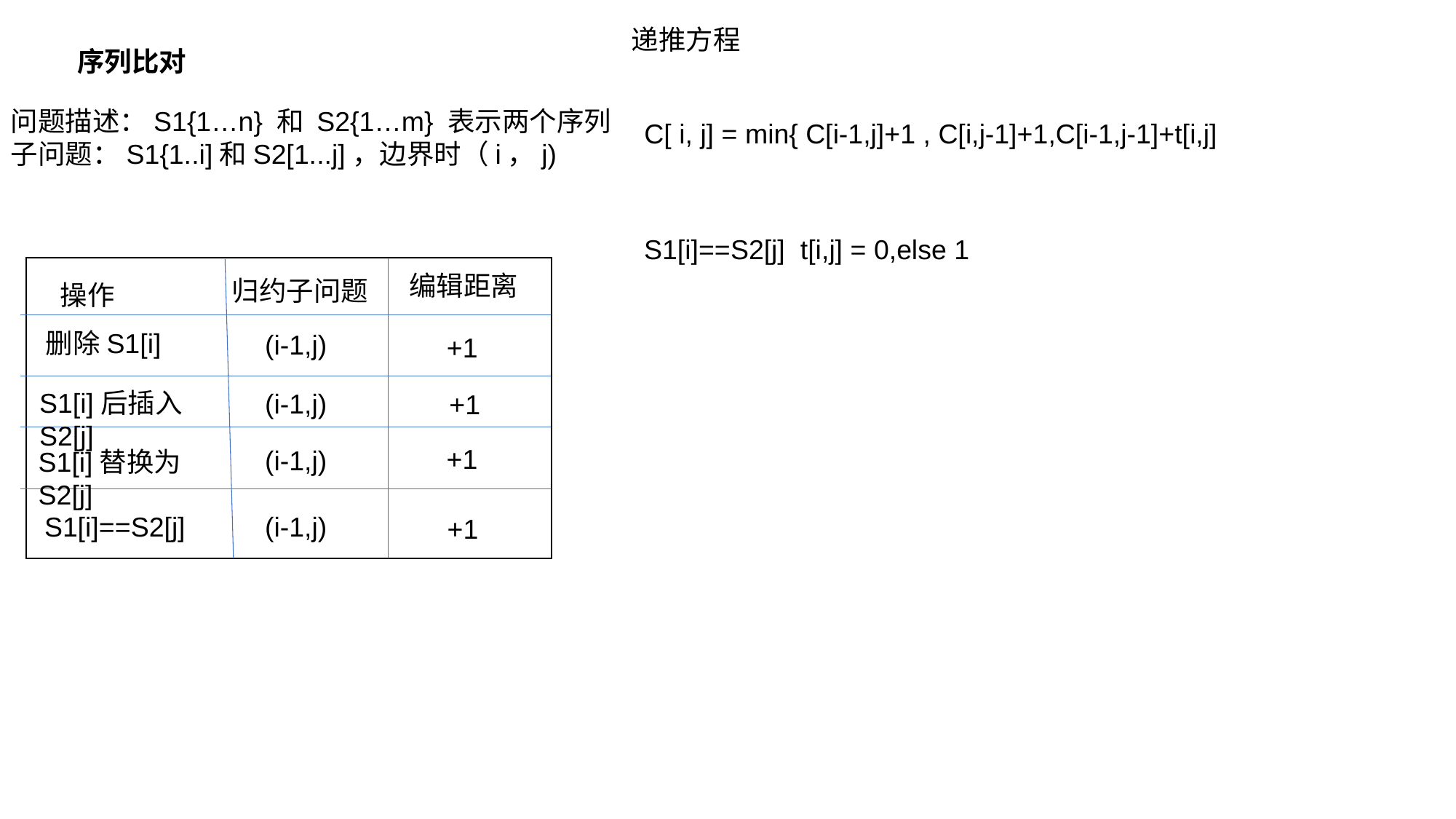

递推方程
序列比对
问题描述：S1{1…n} 和 S2{1…m} 表示两个序列
子问题：S1{1..i]和S2[1...j]，边界时（i，j)
C[ i, j] = min{ C[i-1,j]+1 , C[i,j-1]+1,C[i-1,j-1]+t[i,j]

S1[i]==S2[j]  t[i,j] = 0,else 1

编辑距离
归约子问题
操作
删除S1[i]
(i-1,j)
+1
S1[i]后插入S2[j]
(i-1,j)
+1
+1
(i-1,j)
S1[i]替换为S2[j]
S1[i]==S2[j]
(i-1,j)
+1